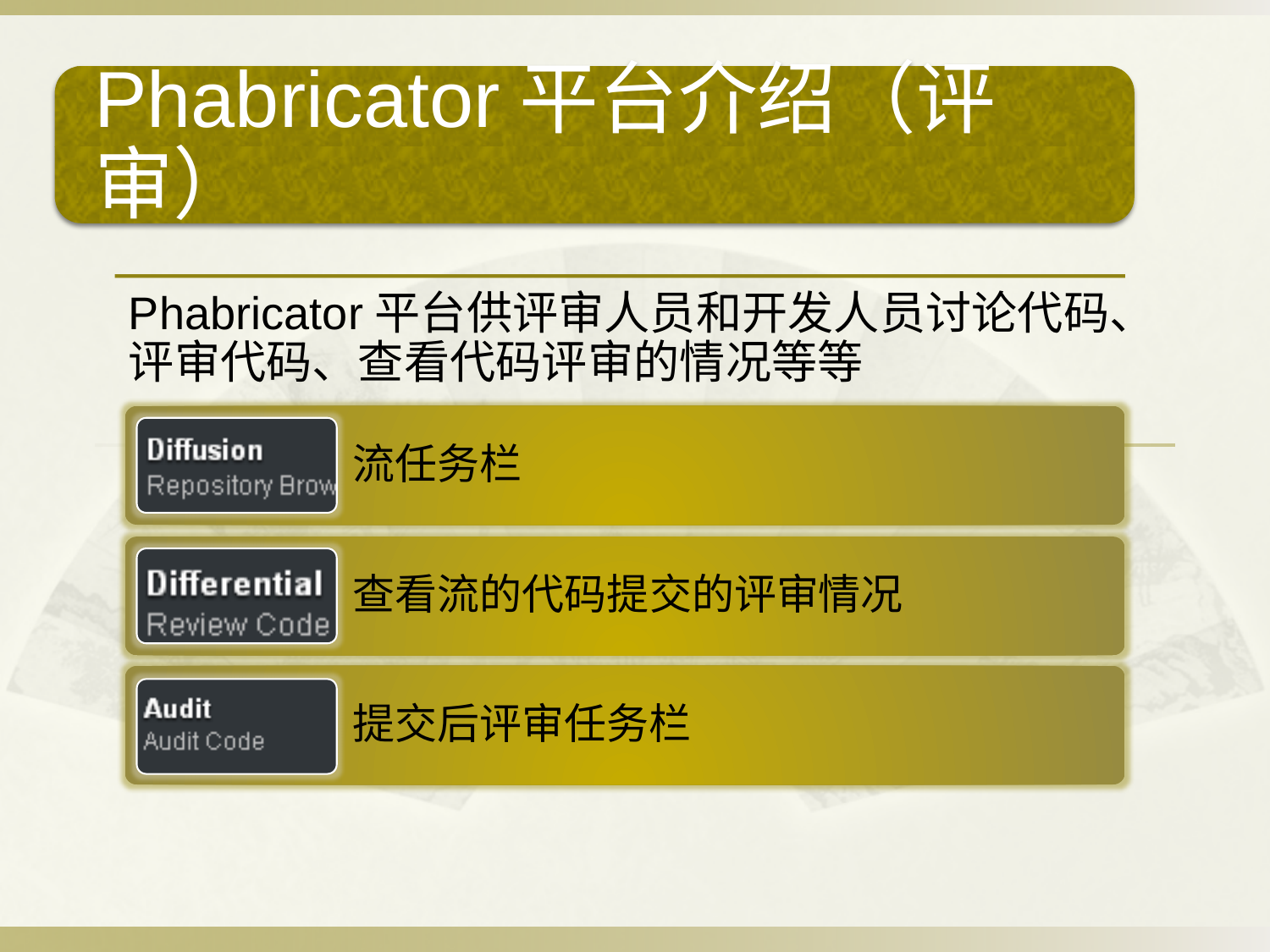

Phabricator平台介绍（评审）
Phabricator平台供评审人员和开发人员讨论代码、评审代码、查看代码评审的情况等等
流任务栏
查看流的代码提交的评审情况
提交后评审任务栏